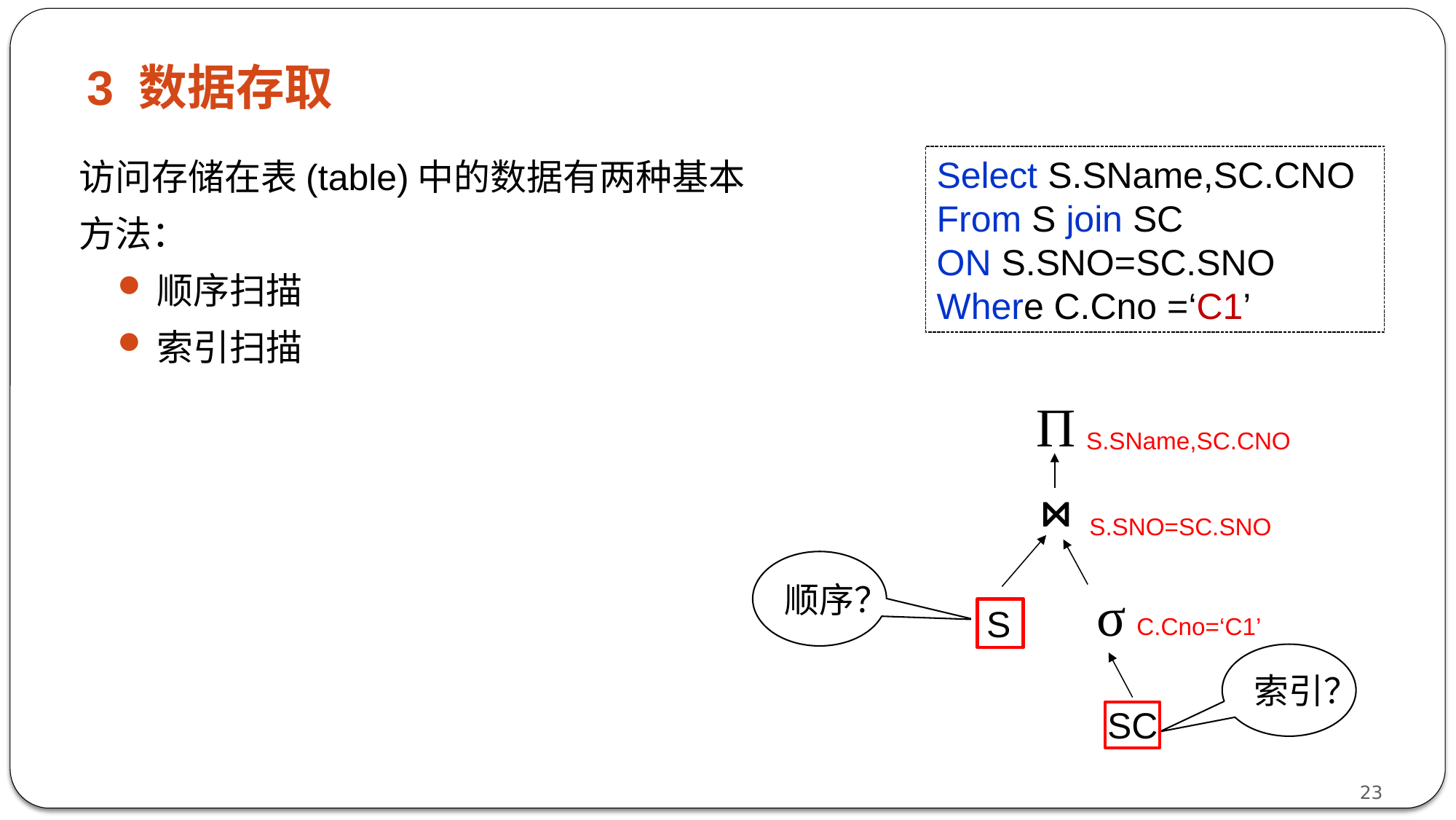

3 数据存取
访问存储在表(table)中的数据有两种基本方法：
顺序扫描
索引扫描

Select S.SName,SC.CNO
From S join SC
ON S.SNO=SC.SNO
Where C.Cno =‘C1’
Π
S.SName,SC.CNO
⋈
S.SNO=SC.SNO
顺序？
σ

S

C.Cno=‘C1’
索引？

SC

23